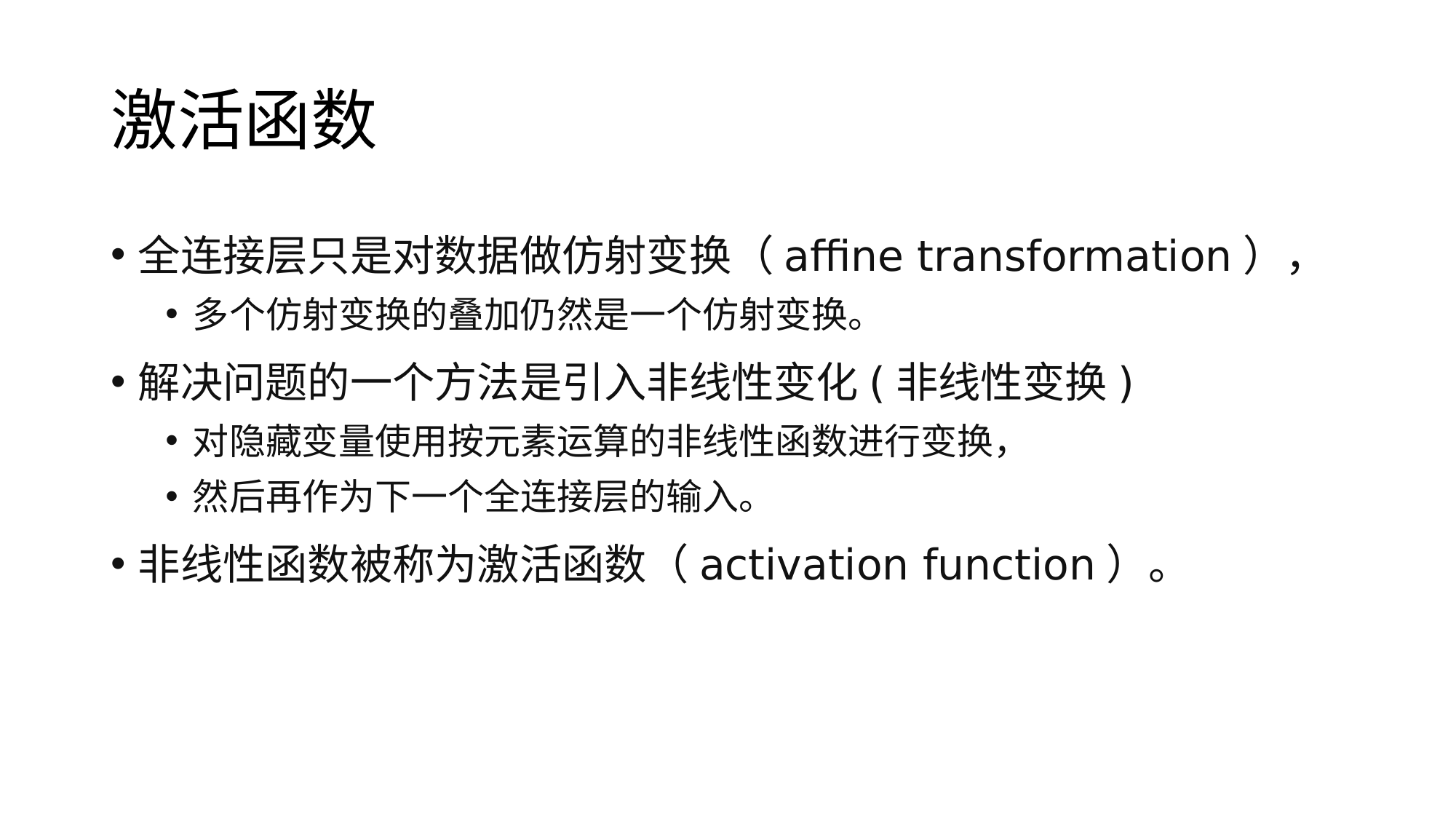

# 激活函数
全连接层只是对数据做仿射变换（affine transformation），
多个仿射变换的叠加仍然是一个仿射变换。
解决问题的一个方法是引入非线性变化(非线性变换)
对隐藏变量使用按元素运算的非线性函数进行变换，
然后再作为下一个全连接层的输入。
非线性函数被称为激活函数（activation function）。